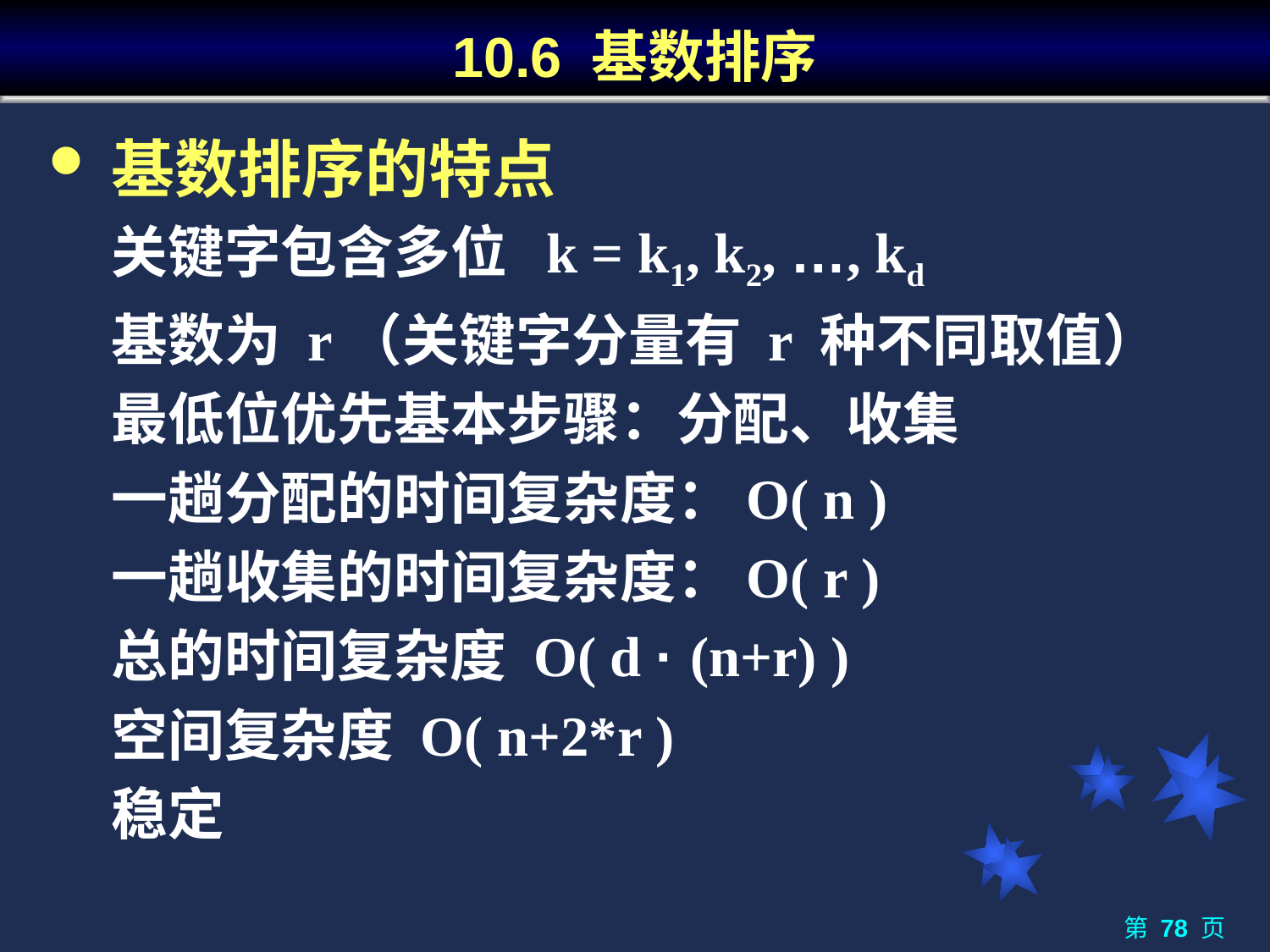

# 10.6 基数排序
基数排序的特点
    	关键字包含多位  k = k1, k2, …, kd
	基数为 r（关键字分量有 r 种不同取值）
    	最低位优先基本步骤：分配、收集
	一趟分配的时间复杂度：O( n )
	一趟收集的时间复杂度：O( r )
    	总的时间复杂度 O( d · (n+r) )
    	空间复杂度 O( n+2*r )
    	稳定
第 78 页